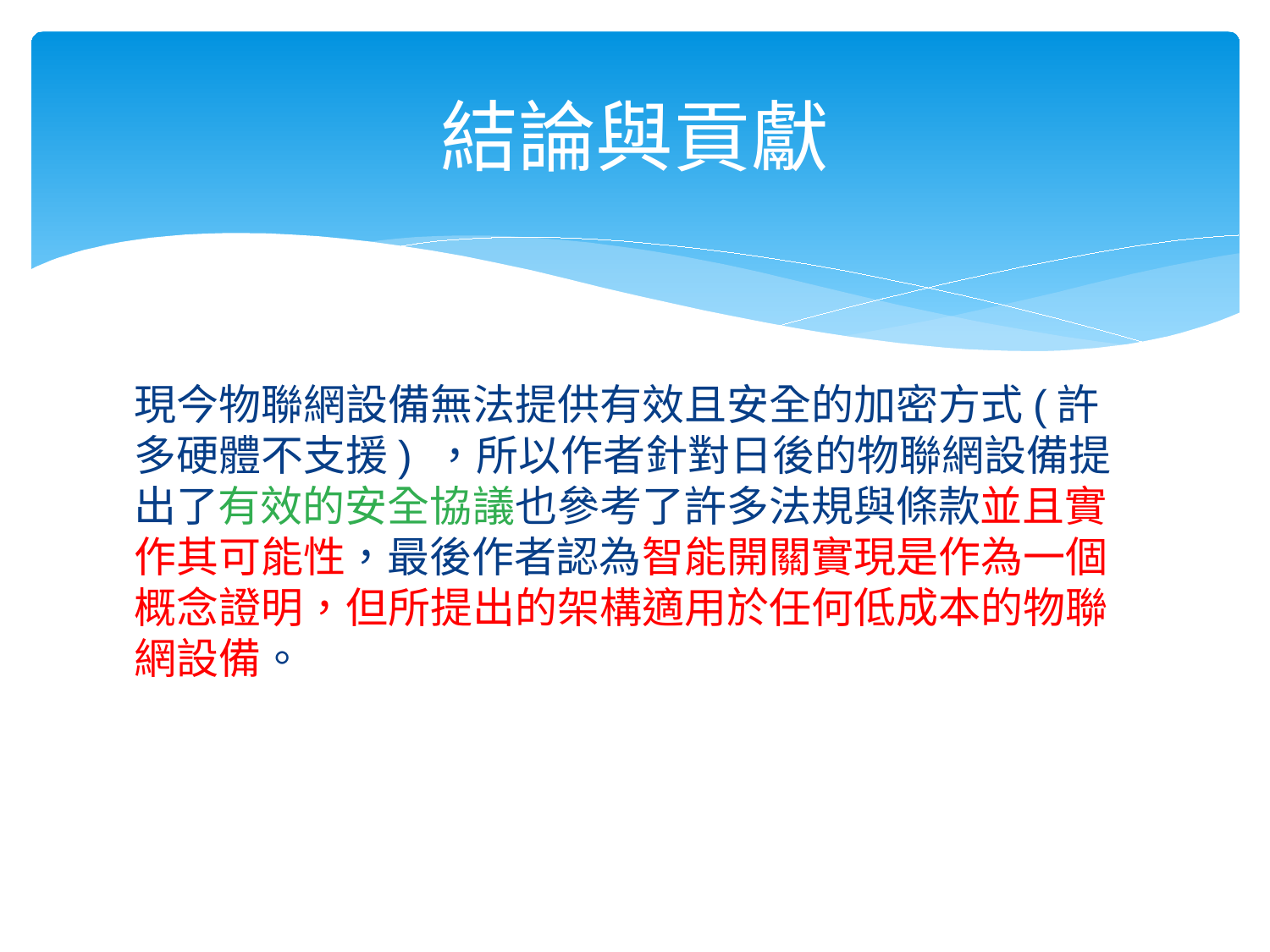

# 結論與貢獻
現今物聯網設備無法提供有效且安全的加密方式(許多硬體不支援) ，所以作者針對日後的物聯網設備提出了有效的安全協議也參考了許多法規與條款並且實作其可能性，最後作者認為智能開關實現是作為一個概念證明，但所提出的架構適用於任何低成本的物聯網設備。